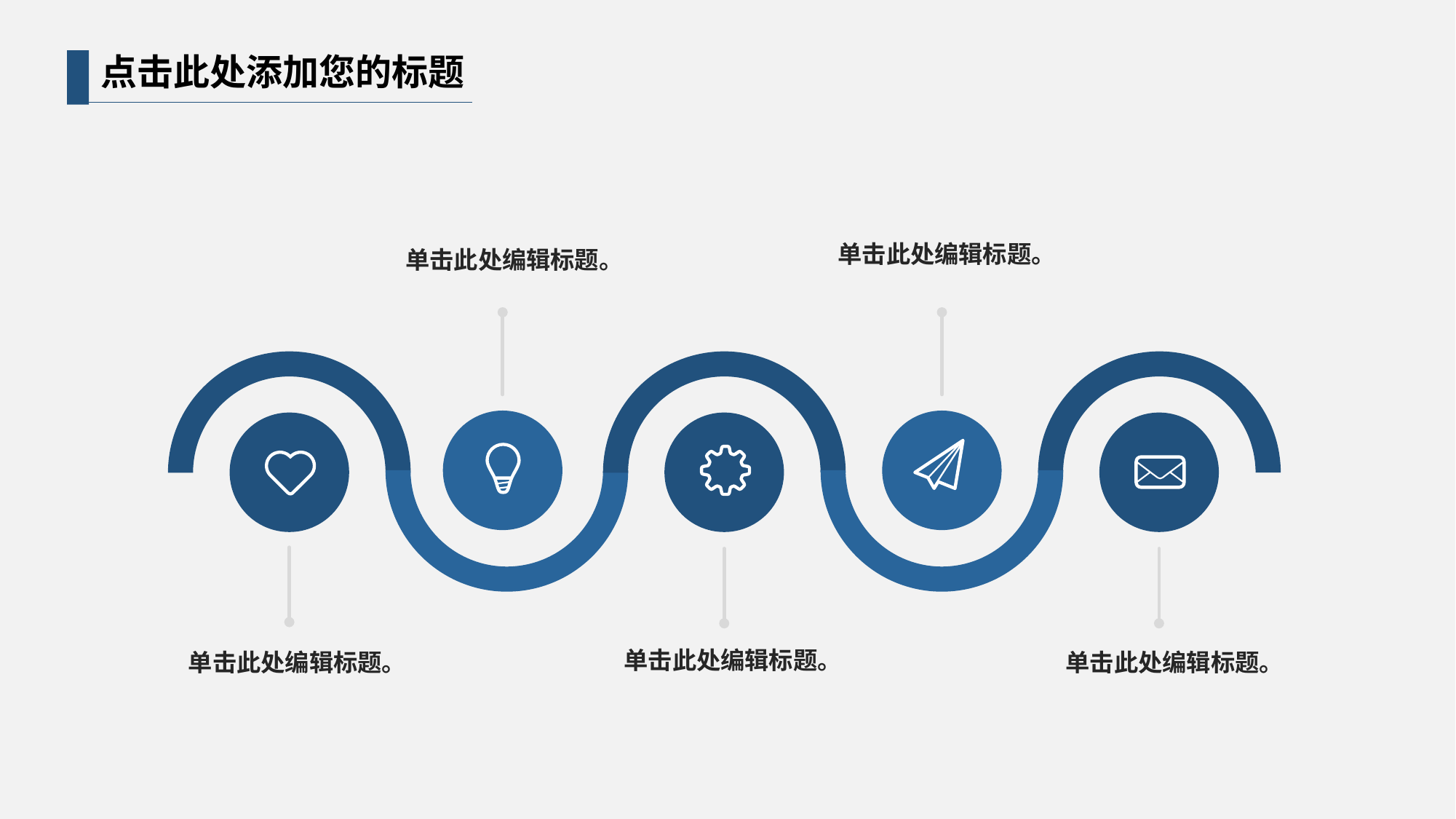

点击此处添加您的标题

单击此处编辑标题。
单击此处编辑标题。

单击此处编辑标题。
单击此处编辑标题。
单击此处编辑标题。